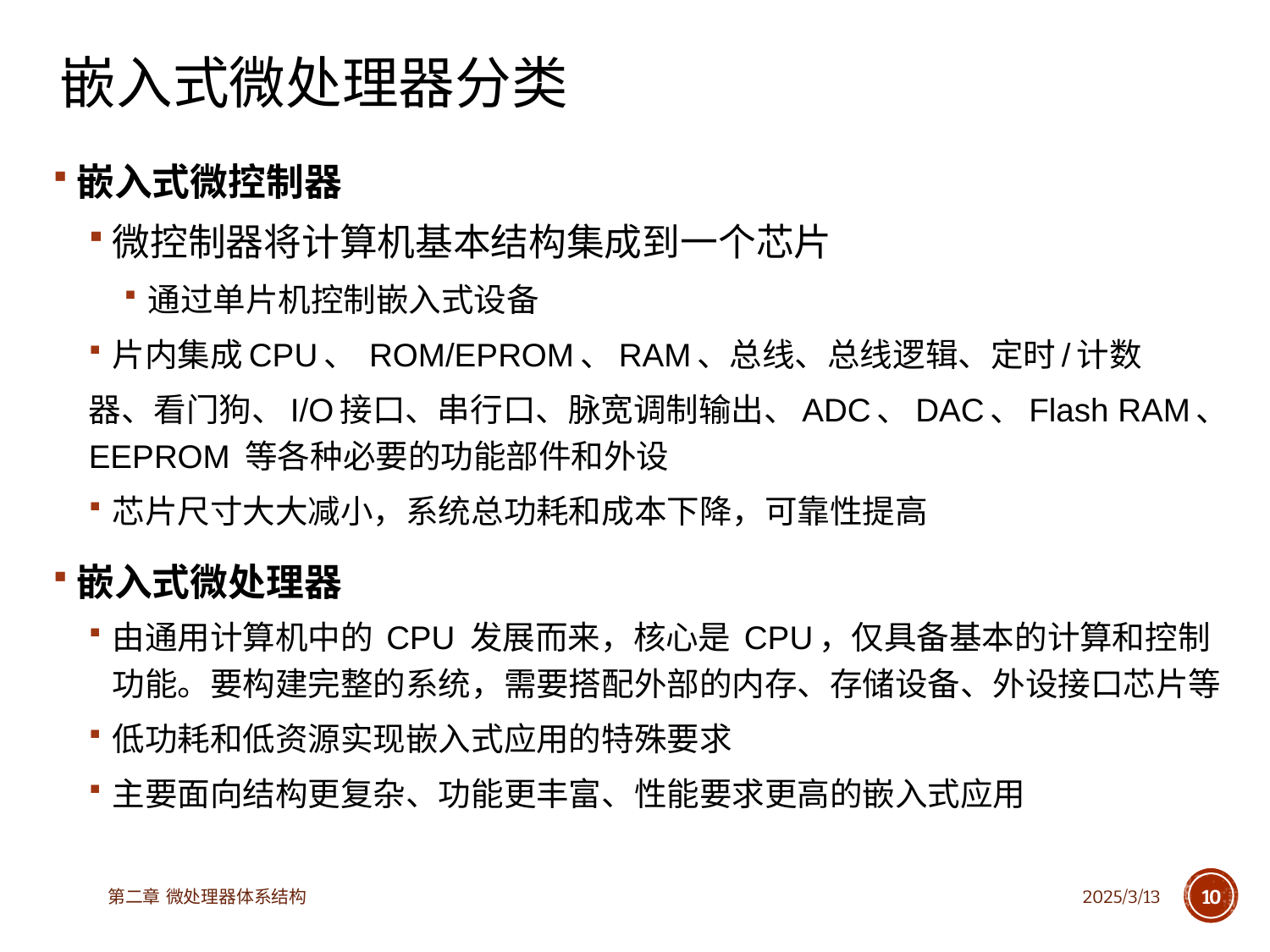

# 嵌入式微处理器分类
嵌入式微控制器
微控制器将计算机基本结构集成到一个芯片
通过单片机控制嵌入式设备
片内集成CPU、 ROM/EPROM、RAM、总线、总线逻辑、定时/计数
器、看门狗、I/O接口、串行口、脉宽调制输出、ADC、DAC、Flash RAM、EEPROM 等各种必要的功能部件和外设
芯片尺寸大大减小，系统总功耗和成本下降，可靠性提高
嵌入式微处理器
由通用计算机中的 CPU 发展而来，核心是 CPU，仅具备基本的计算和控制功能。要构建完整的系统，需要搭配外部的内存、存储设备、外设接口芯片等
低功耗和低资源实现嵌入式应用的特殊要求
主要面向结构更复杂、功能更丰富、性能要求更高的嵌入式应用

第二章 微处理器体系结构
2025/3/13
10